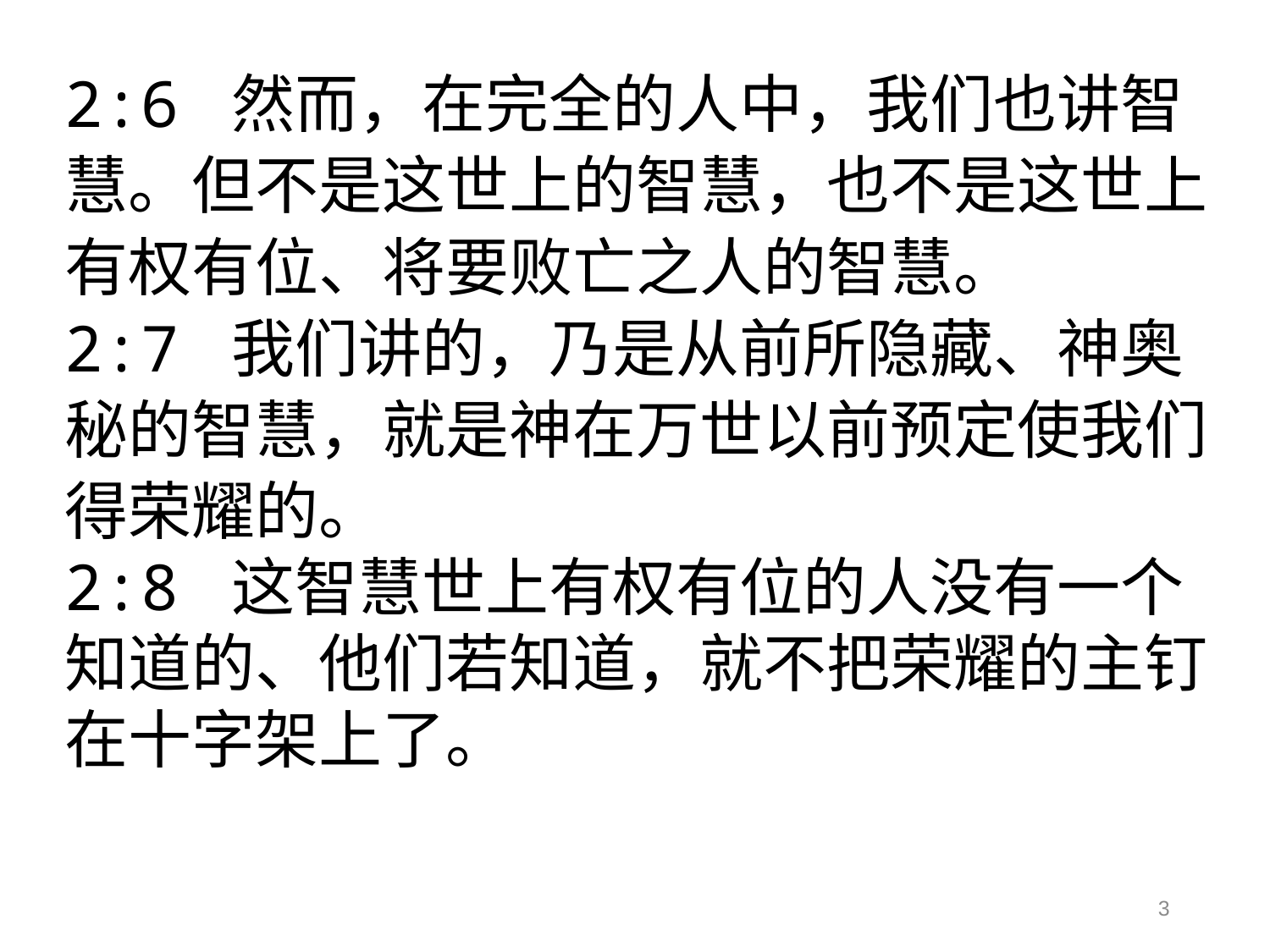

2:6 然而，在完全的人中，我们也讲智慧。但不是这世上的智慧，也不是这世上有权有位、将要败亡之人的智慧。
2:7 我们讲的，乃是从前所隐藏、神奥秘的智慧，就是神在万世以前预定使我们得荣耀的。
2:8 这智慧世上有权有位的人没有一个知道的、他们若知道，就不把荣耀的主钉在十字架上了。
3